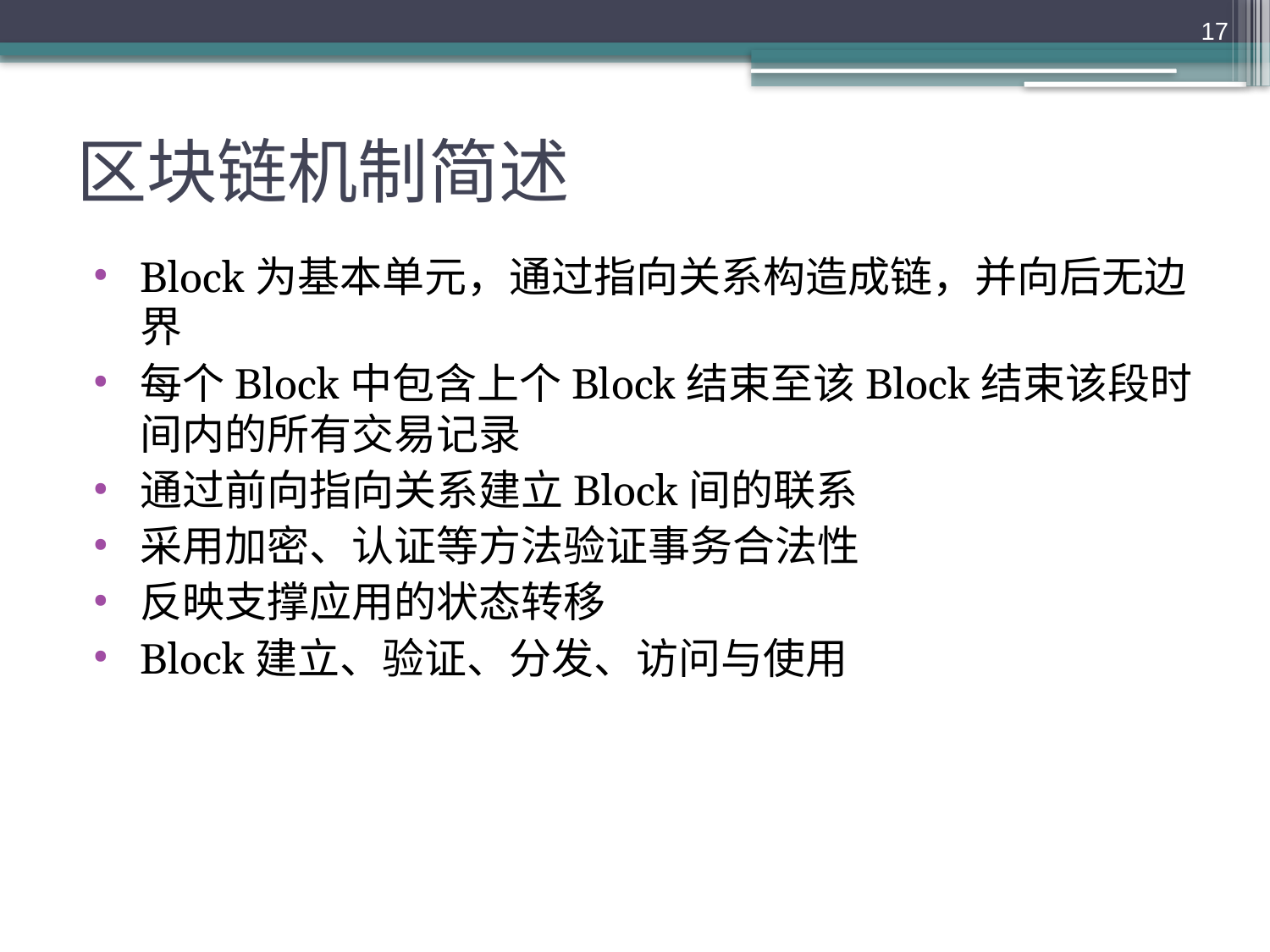

17

# 区块链机制简述
Block为基本单元，通过指向关系构造成链，并向后无边界
每个Block中包含上个Block结束至该Block结束该段时间内的所有交易记录
通过前向指向关系建立Block间的联系
采用加密、认证等方法验证事务合法性
反映支撑应用的状态转移
Block建立、验证、分发、访问与使用